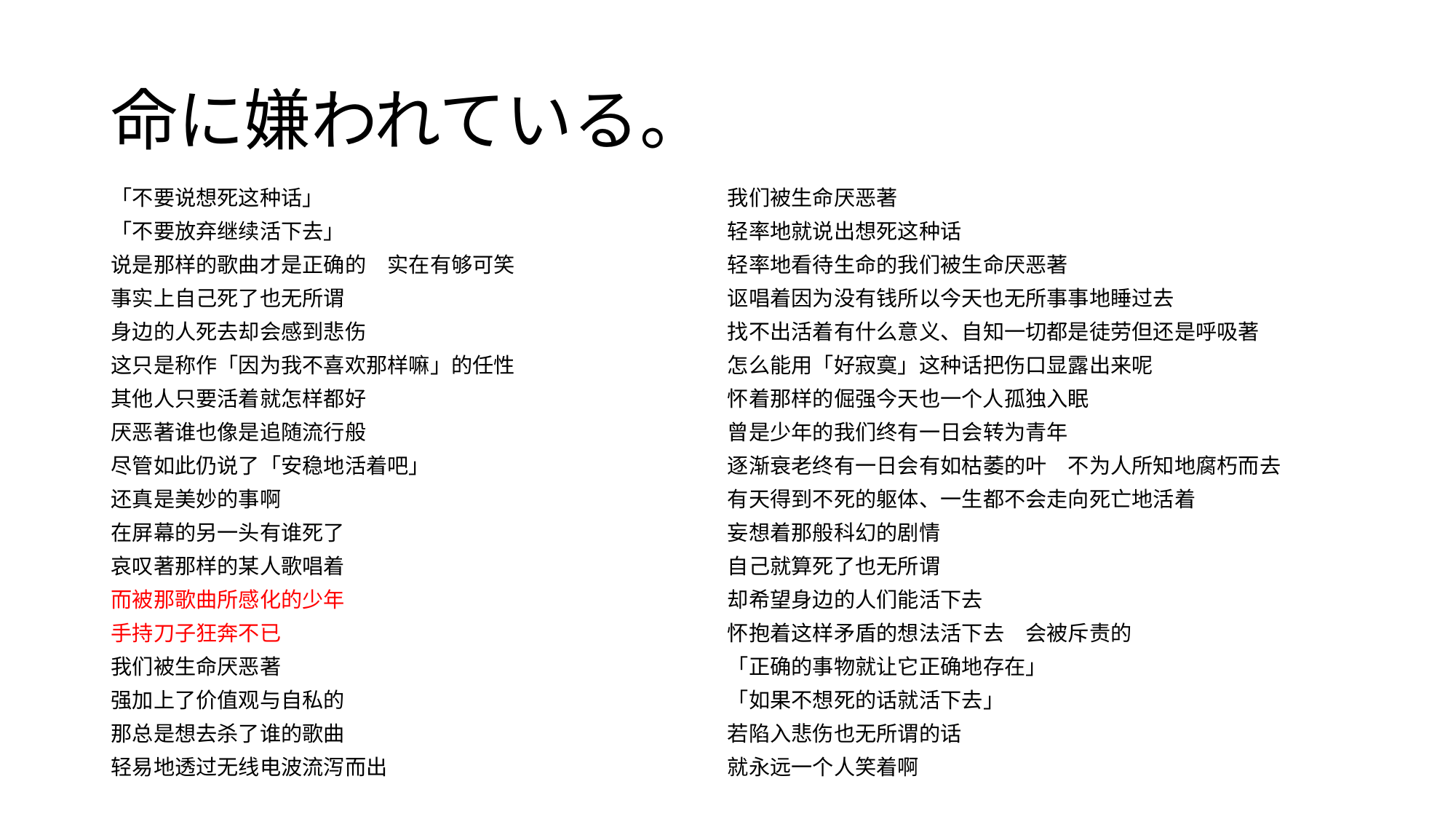

# 命に嫌われている。
「不要说想死这种话」
「不要放弃继续活下去」
说是那样的歌曲才是正确的　实在有够可笑
事实上自己死了也无所谓
身边的人死去却会感到悲伤
这只是称作「因为我不喜欢那样嘛」的任性
其他人只要活着就怎样都好
厌恶著谁也像是追随流行般
尽管如此仍说了「安稳地活着吧」
还真是美妙的事啊
在屏幕的另一头有谁死了
哀叹著那样的某人歌唱着
而被那歌曲所感化的少年
手持刀子狂奔不已
我们被生命厌恶著
强加上了价值观与自私的
那总是想去杀了谁的歌曲
轻易地透过无线电波流泻而出

我们被生命厌恶著
轻率地就说出想死这种话
轻率地看待生命的我们被生命厌恶著
讴唱着因为没有钱所以今天也无所事事地睡过去
找不出活着有什么意义、自知一切都是徒劳但还是呼吸著
怎么能用「好寂寞」这种话把伤口显露出来呢
怀着那样的倔强今天也一个人孤独入眠
曾是少年的我们终有一日会转为青年
逐渐衰老终有一日会有如枯萎的叶　不为人所知地腐朽而去
有天得到不死的躯体、一生都不会走向死亡地活着
妄想着那般科幻的剧情
自己就算死了也无所谓
却希望身边的人们能活下去
怀抱着这样矛盾的想法活下去　会被斥责的
「正确的事物就让它正确地存在」
「如果不想死的话就活下去」
若陷入悲伤也无所谓的话
就永远一个人笑着啊